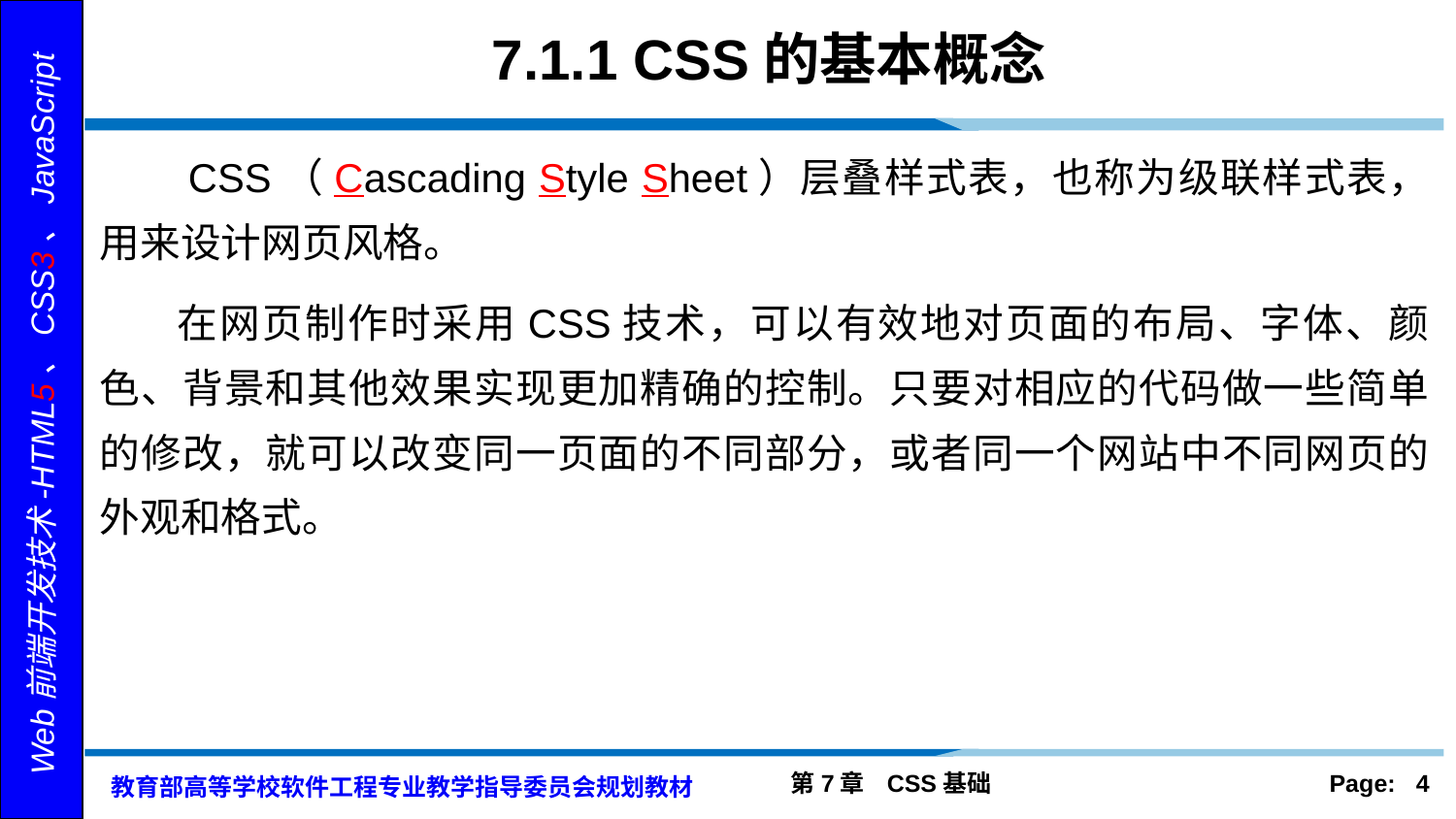

# 7.1.1 CSS的基本概念
       CSS（Cascading Style Sheet）层叠样式表，也称为级联样式表，用来设计网页风格。
      在网页制作时采用CSS技术，可以有效地对页面的布局、字体、颜色、背景和其他效果实现更加精确的控制。只要对相应的代码做一些简单的修改，就可以改变同一页面的不同部分，或者同一个网站中不同网页的外观和格式。